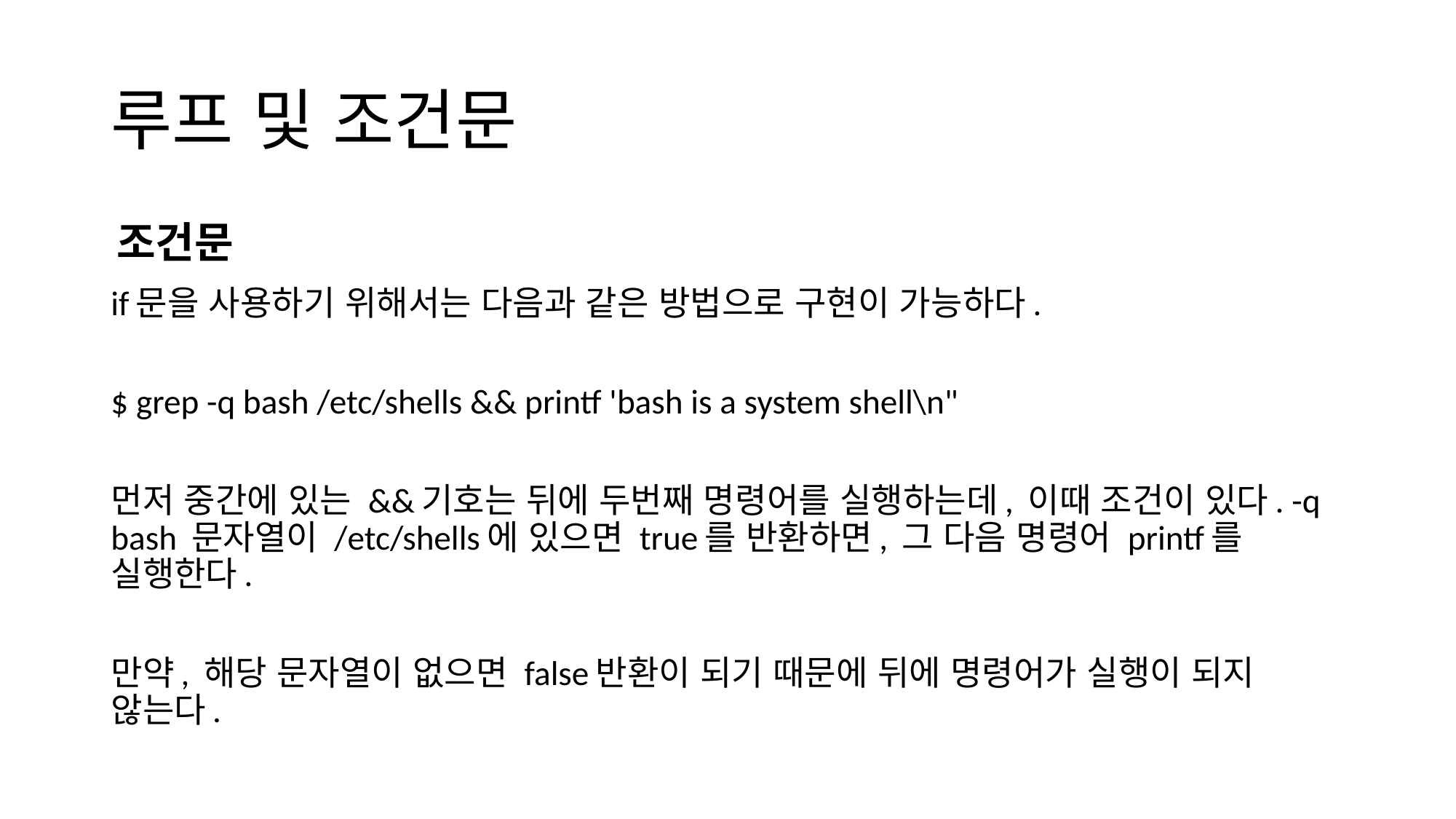

# 루프 및 조건문
조건문
if문을 사용하기 위해서는 다음과 같은 방법으로 구현이 가능하다.

$ grep -q bash /etc/shells && printf 'bash is a system shell\n"

먼저 중간에 있는 &&기호는 뒤에 두번째 명령어를 실행하는데, 이때 조건이 있다. -q bash 문자열이 /etc/shells에 있으면 true를 반환하면, 그 다음 명령어 printf를 실행한다.

만약, 해당 문자열이 없으면 false반환이 되기 때문에 뒤에 명령어가 실행이 되지 않는다.